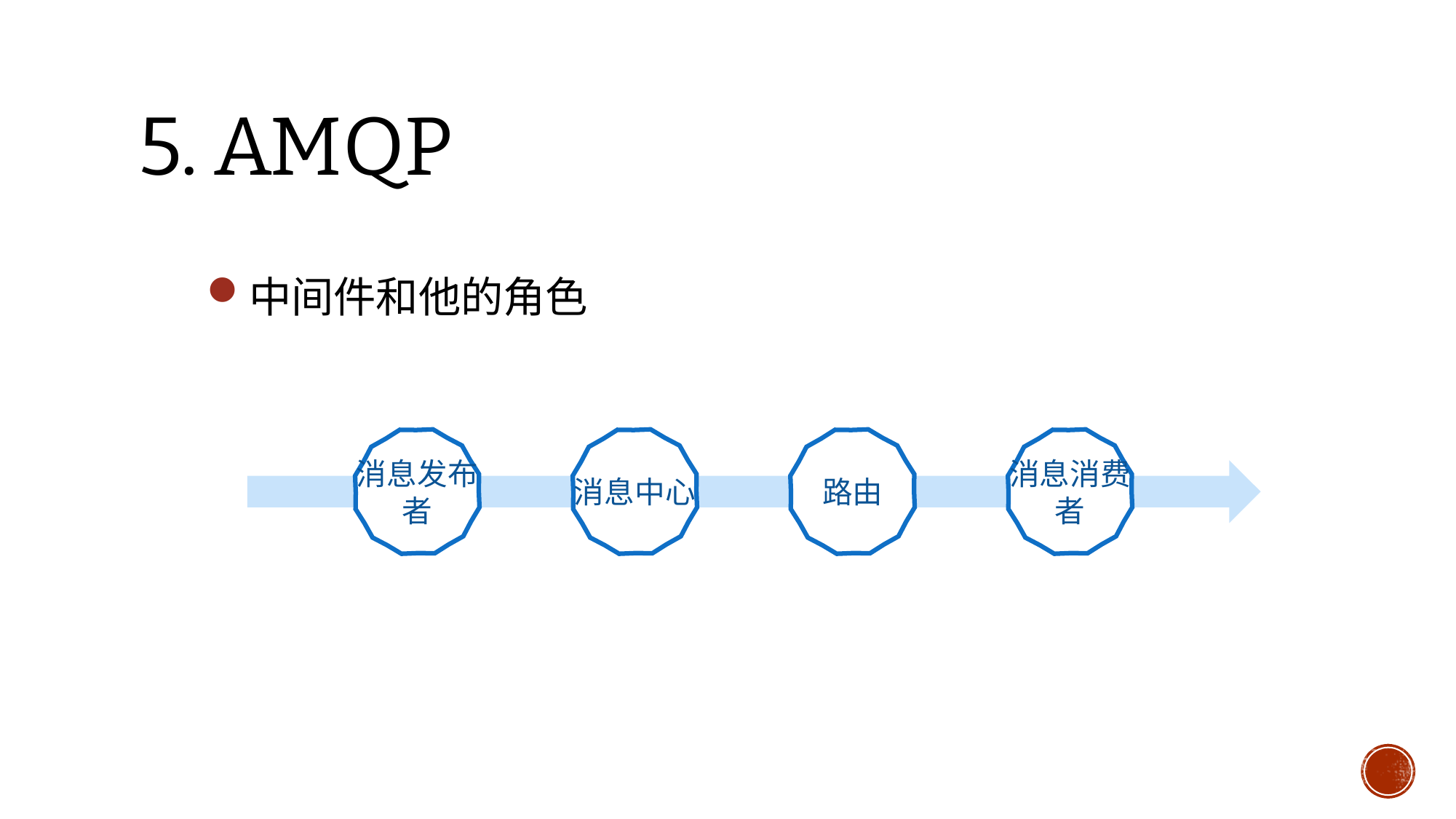

# 5. AMQP
中间件和他的角色

消息发布者
消息中心
路由
消息消费者